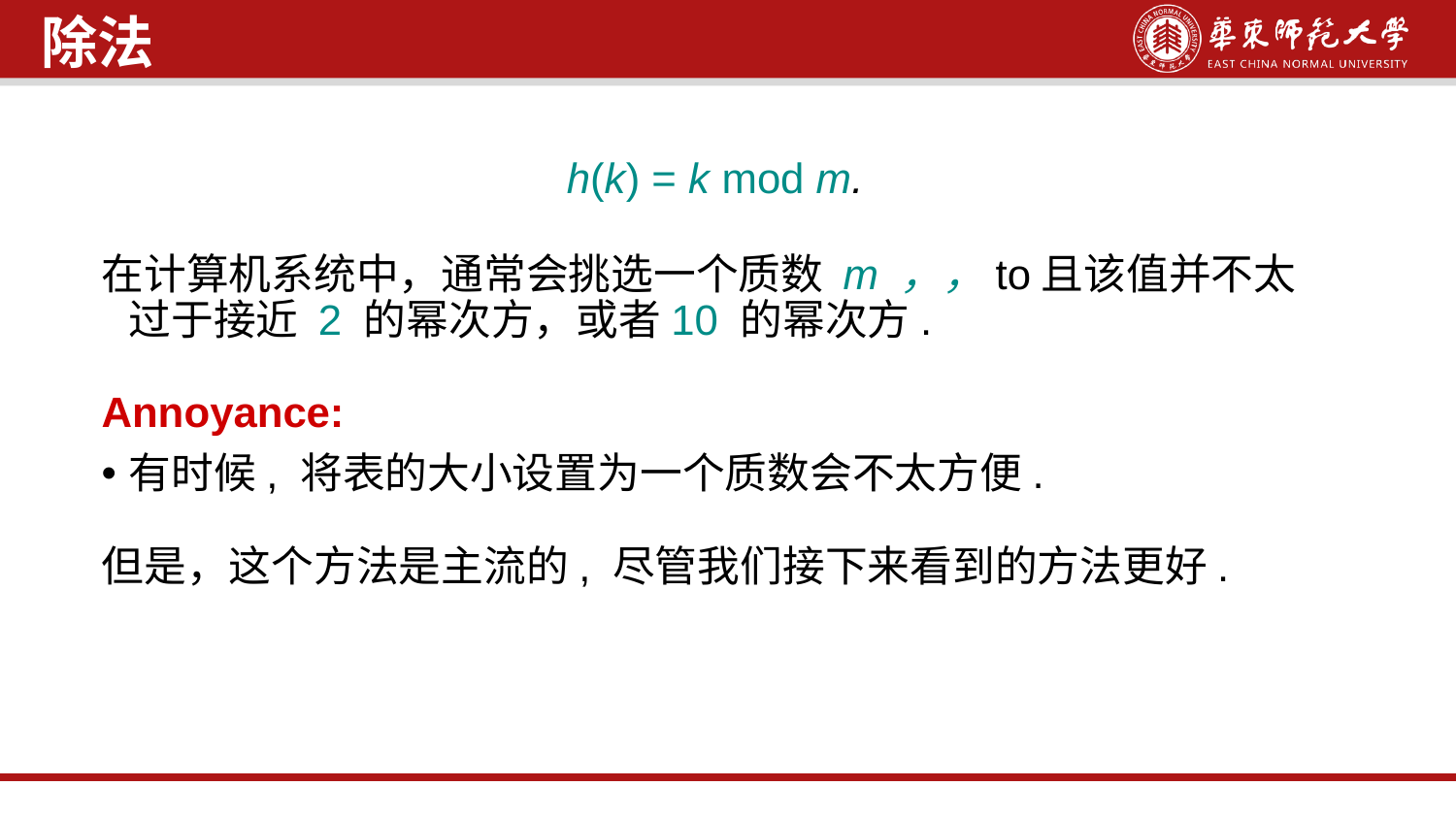

除法
h(k) = k mod m.

在计算机系统中，通常会挑选一个质数 m ，，to且该值并不太过于接近 2 的幂次方，或者10 的幂次方.

Annoyance:
有时候, 将表的大小设置为一个质数会不太方便.

但是，这个方法是主流的, 尽管我们接下来看到的方法更好.